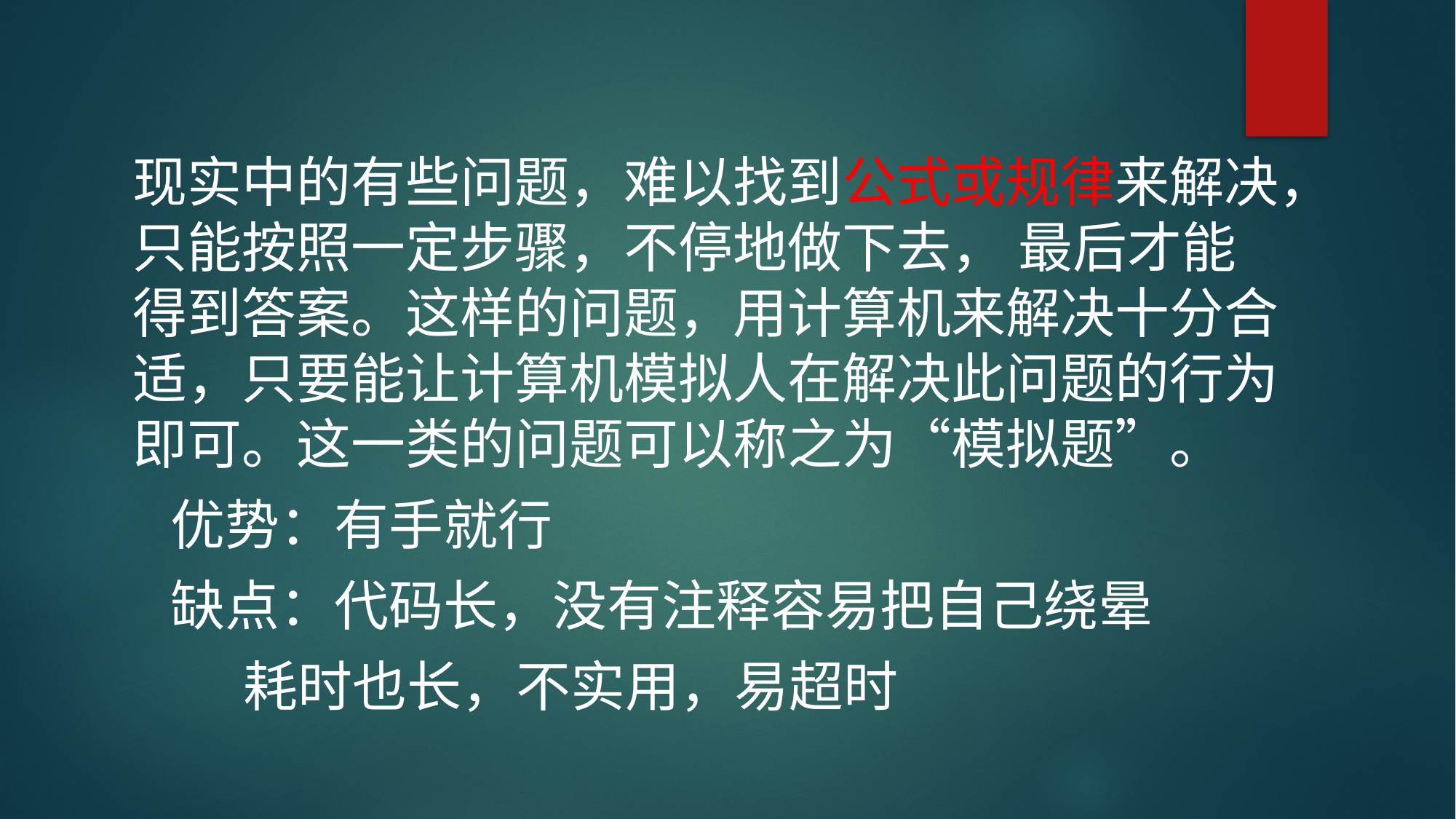

现实中的有些问题，难以找到公式或规律来解决，只能按照一定步骤，不停地做下去， 最后才能得到答案。这样的问题，用计算机来解决十分合适，只要能让计算机模拟人在解决此问题的行为即可。这一类的问题可以称之为“模拟题”。
  优势：有手就行
  缺点：代码长，没有注释容易把自己绕晕
        耗时也长，不实用，易超时